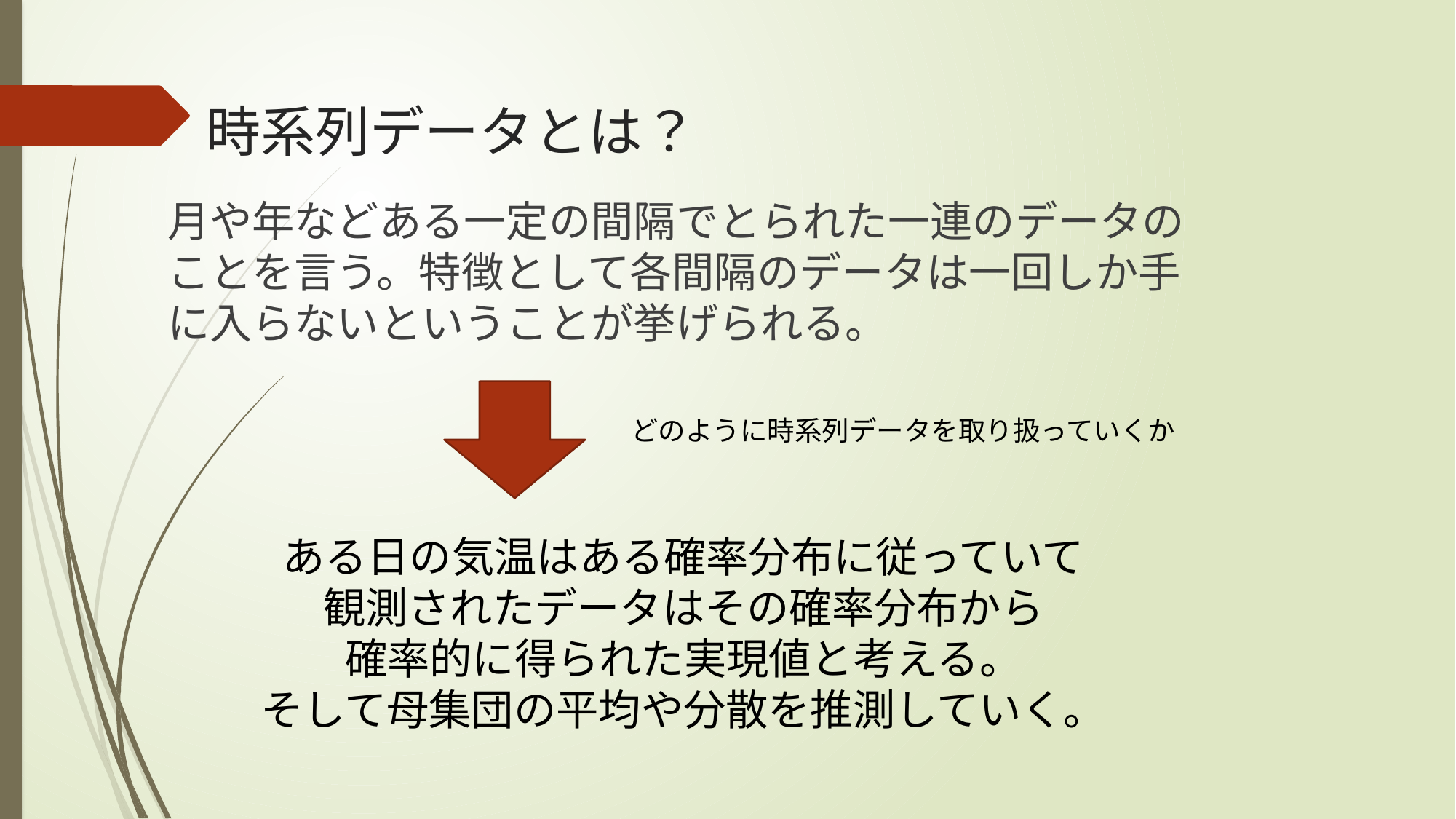

# 時系列データとは？
月や年などある一定の間隔でとられた一連のデータのことを言う。特徴として各間隔のデータは一回しか手に入らないということが挙げられる。

どのように時系列データを取り扱っていくか
ある日の気温はある確率分布に従っていて
観測されたデータはその確率分布から
確率的に得られた実現値と考える。
そして母集団の平均や分散を推測していく。